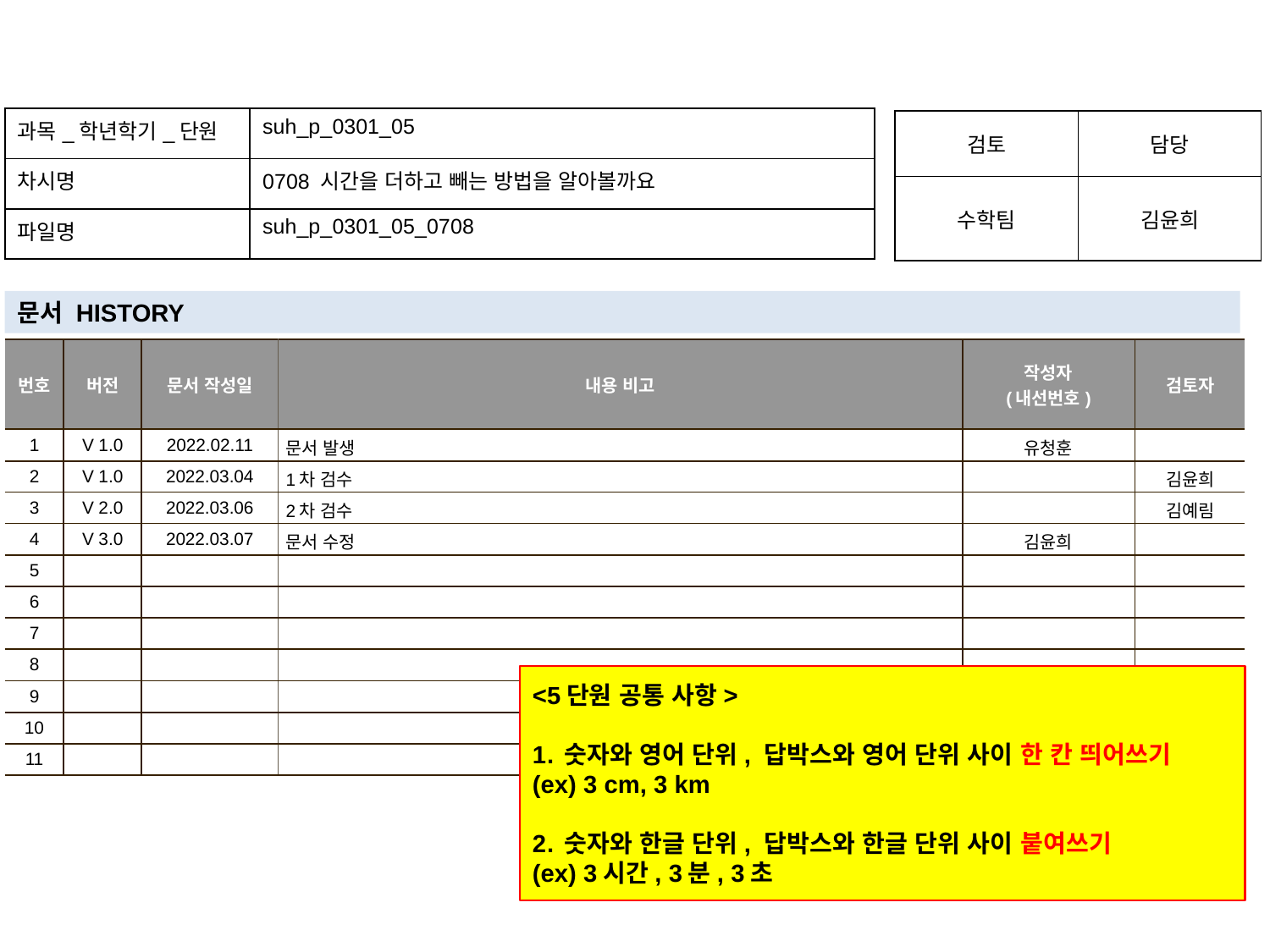

| 과목\_학년학기\_단원 | suh\_p\_0301\_05 |
| --- | --- |
| 차시명 | 0708 시간을 더하고 빼는 방법을 알아볼까요 |
| 파일명 | suh\_p\_0301\_05\_0708 |
| 검토 | 담당 |
| --- | --- |
| 수학팀 | 김윤희 |
문서 HISTORY
| 번호 | 버전 | 문서 작성일 | 내용 비고 | 작성자 (내선번호) | 검토자 |
| --- | --- | --- | --- | --- | --- |
| 1 | V 1.0 | 2022.02.11 | 문서 발생 | 유청훈 |  |
| 2 | V 1.0 | 2022.03.04 | 1차 검수 |  | 김윤희 |
| 3 | V 2.0 | 2022.03.06 | 2차 검수 |  | 김예림 |
| 4 | V 3.0 | 2022.03.07 | 문서 수정 | 김윤희 |  |
| 5 |  |  |  |  |  |
| 6 |  |  |  |  |  |
| 7 |  |  |  |  |  |
| 8 |  |  |  |  |  |
| 9 |  |  |  |  |  |
| 10 |  |  |  |  |  |
| 11 |  |  |  |  |  |
<5단원 공통 사항>

숫자와 영어 단위, 답박스와 영어 단위 사이 한 칸 띄어쓰기
(ex) 3 cm, 3 km

숫자와 한글 단위, 답박스와 한글 단위 사이 붙여쓰기
(ex) 3시간, 3분, 3초